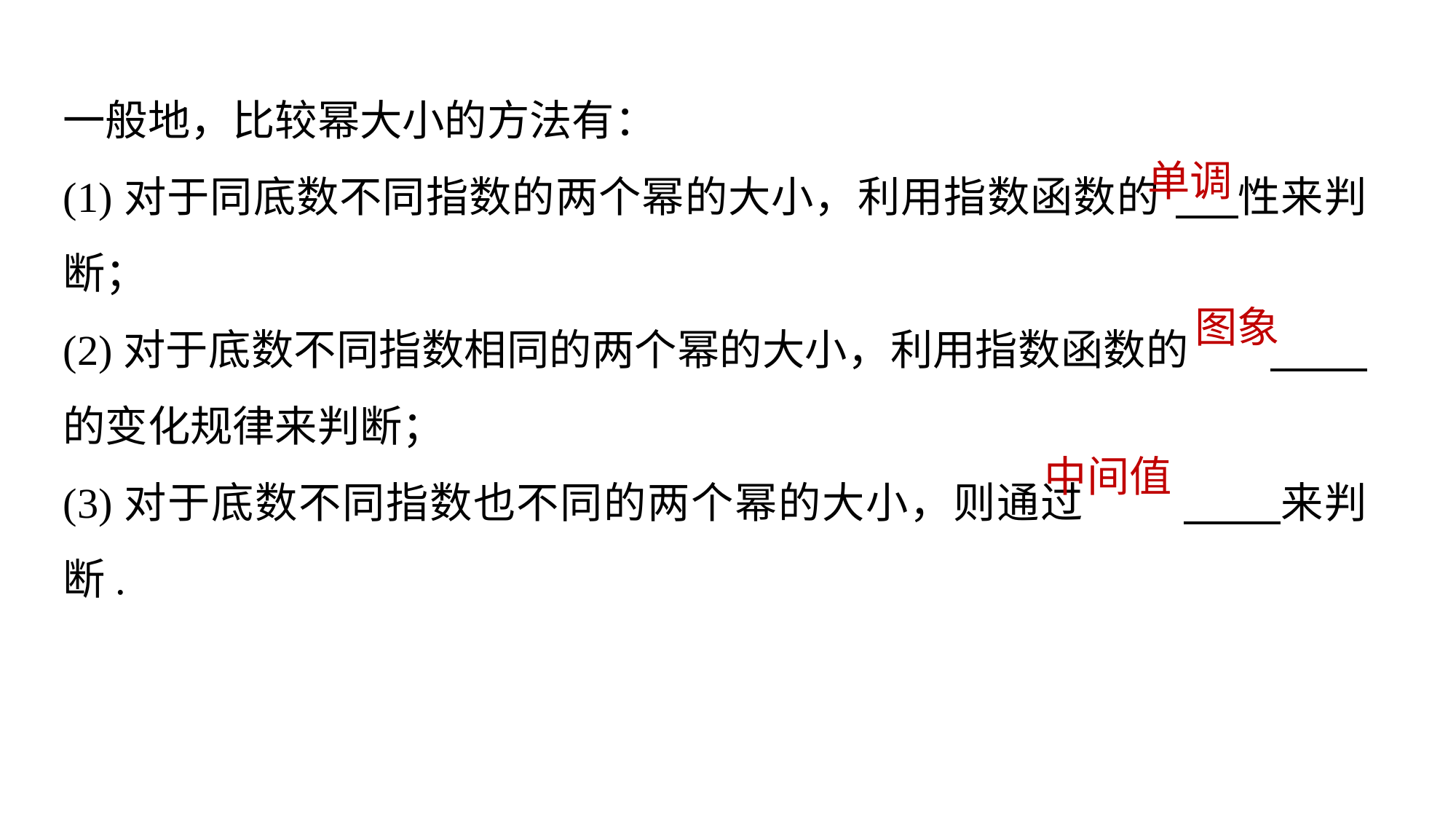

一般地，比较幂大小的方法有：
(1)对于同底数不同指数的两个幂的大小，利用指数函数的	      性来判断；
(2)对于底数不同指数相同的两个幂的大小，利用指数函数的	           的变化规律来判断；
(3)对于底数不同指数也不同的两个幂的大小，则通过	         来判断.
单调

图象
中间值